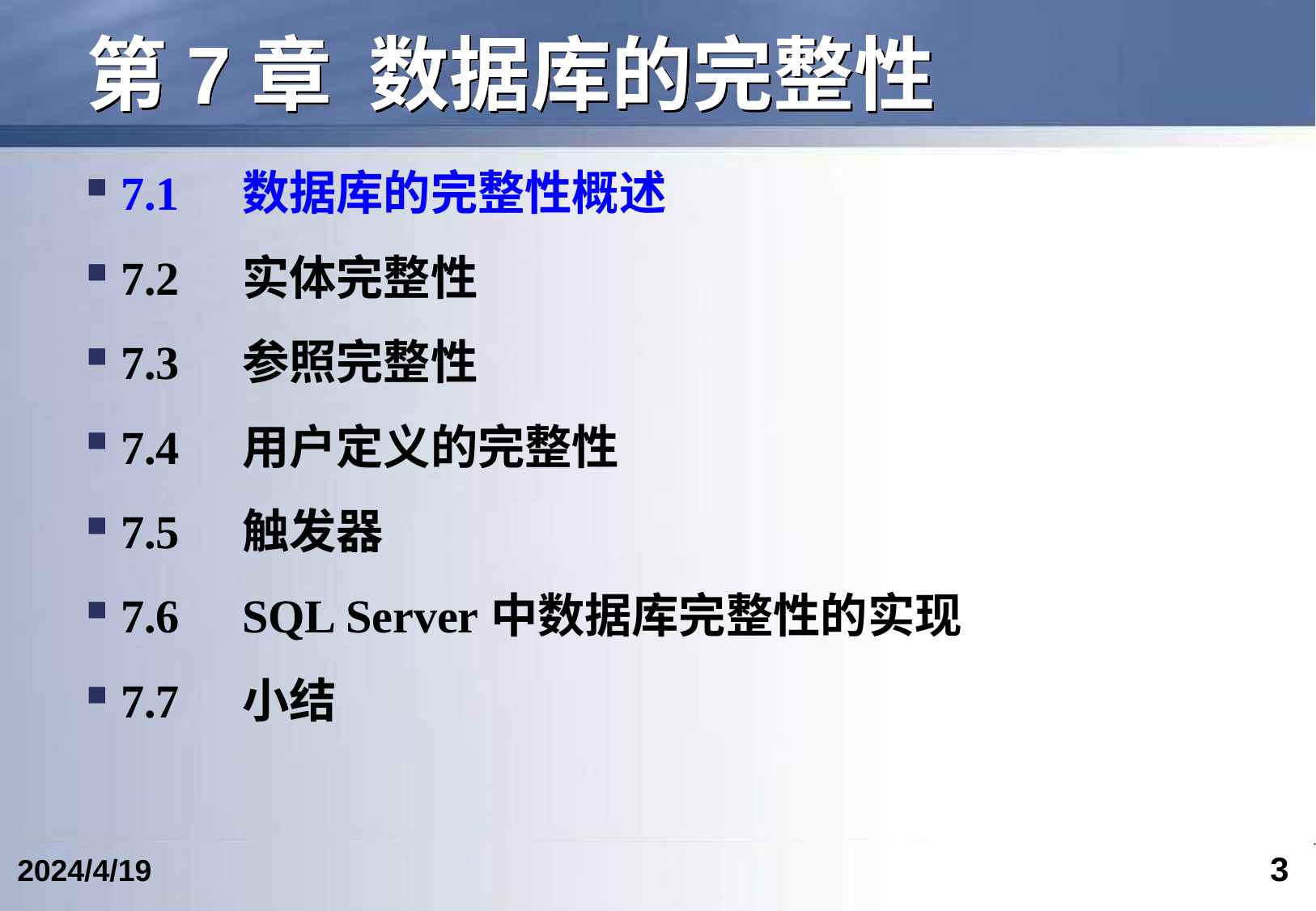

# 第7章  数据库的完整性
7.1	数据库的完整性概述
7.2	实体完整性
7.3	参照完整性
7.4	用户定义的完整性
7.5	触发器
7.6	SQL Server中数据库完整性的实现
7.7	小结
3
2024/4/19